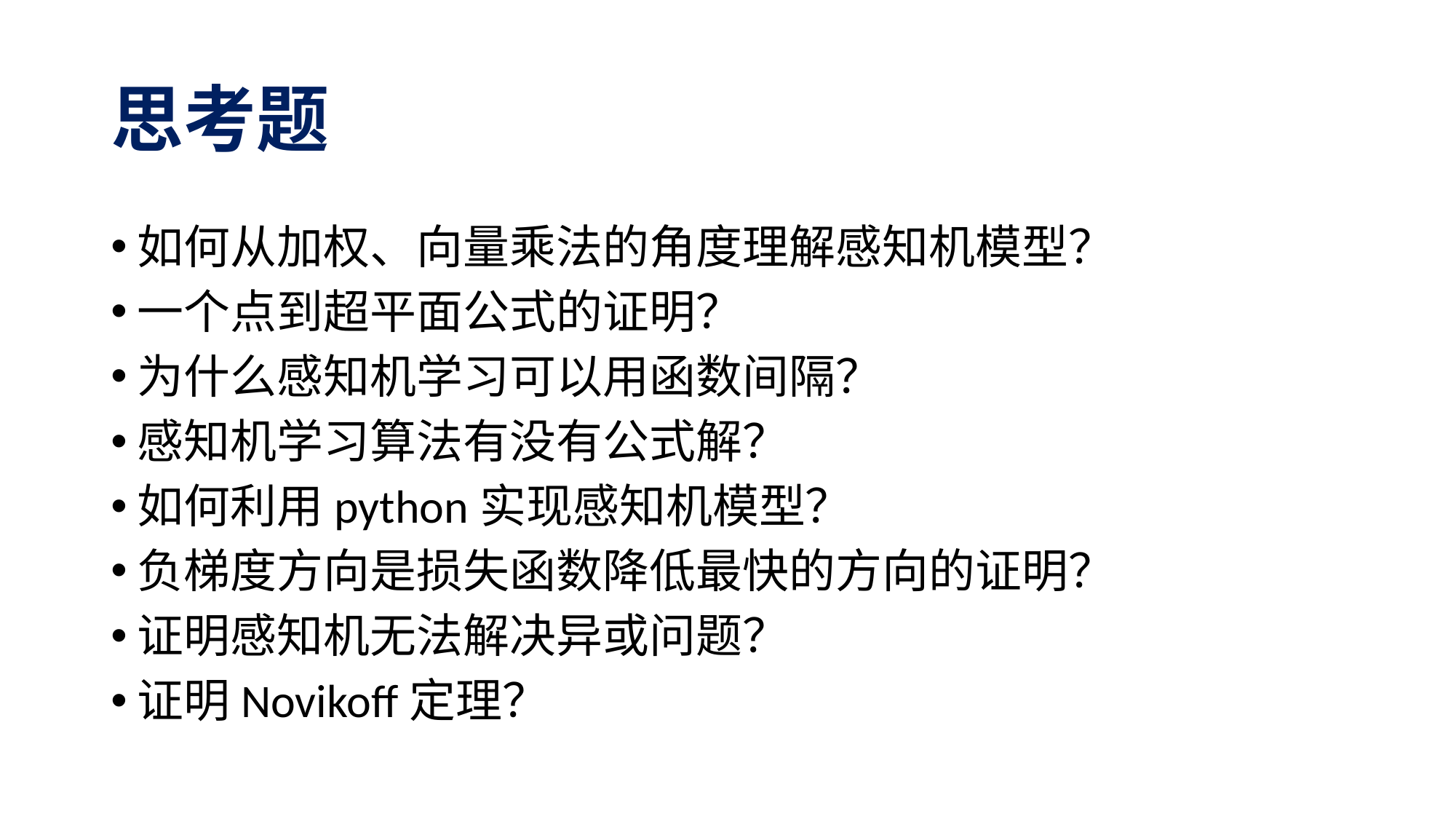

# 思考题
如何从加权、向量乘法的角度理解感知机模型？
一个点到超平面公式的证明？
为什么感知机学习可以用函数间隔？
感知机学习算法有没有公式解？
如何利用python实现感知机模型？
负梯度方向是损失函数降低最快的方向的证明？
证明感知机无法解决异或问题？
证明Novikoff定理？